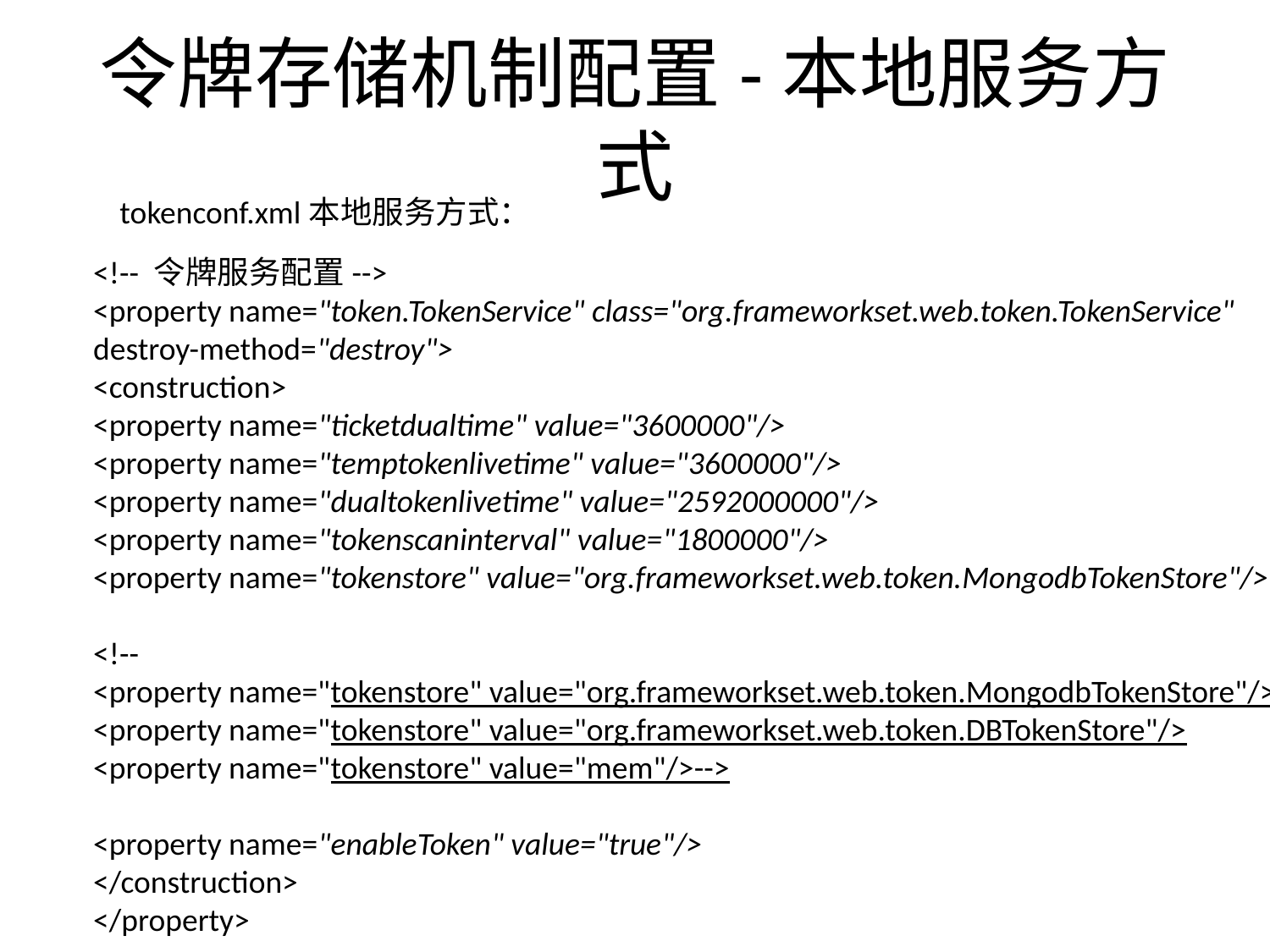

# 令牌存储机制配置-本地服务方式
tokenconf.xml本地服务方式：
<!-- 令牌服务配置-->
<property name="token.TokenService" class="org.frameworkset.web.token.TokenService"
destroy-method="destroy">
<construction>
<property name="ticketdualtime" value="3600000"/>
<property name="temptokenlivetime" value="3600000"/>
<property name="dualtokenlivetime" value="2592000000"/>
<property name="tokenscaninterval" value="1800000"/>
<property name="tokenstore" value="org.frameworkset.web.token.MongodbTokenStore"/>

<!--
<property name="tokenstore" value="org.frameworkset.web.token.MongodbTokenStore"/>
<property name="tokenstore" value="org.frameworkset.web.token.DBTokenStore"/>
<property name="tokenstore" value="mem"/>-->

<property name="enableToken" value="true"/>
</construction>
</property>